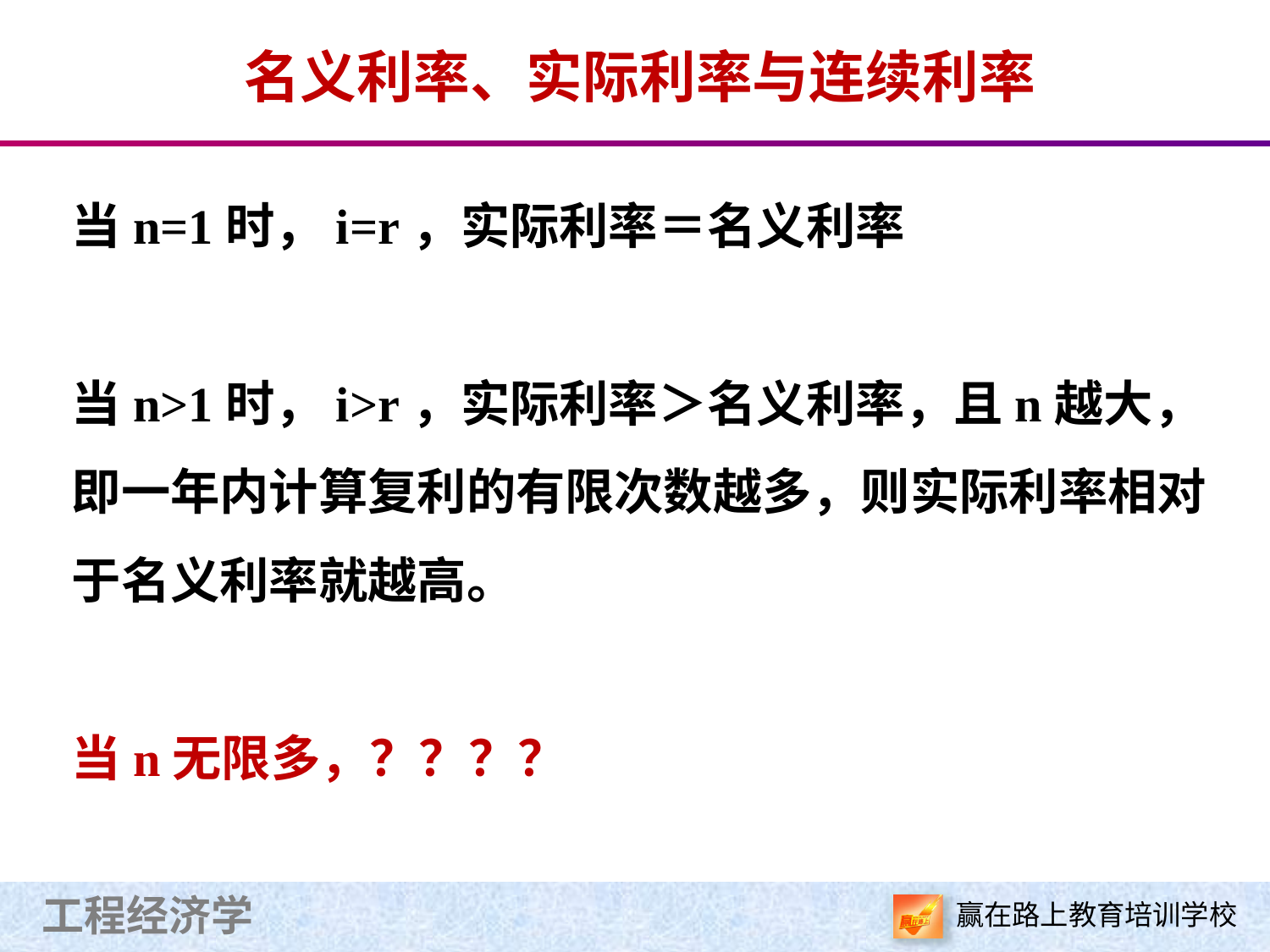

名义利率、实际利率与连续利率
当n=1时，i=r，实际利率＝名义利率

当n>1时，i>r，实际利率＞名义利率，且n越大，即一年内计算复利的有限次数越多，则实际利率相对于名义利率就越高。

当n无限多，？？？？